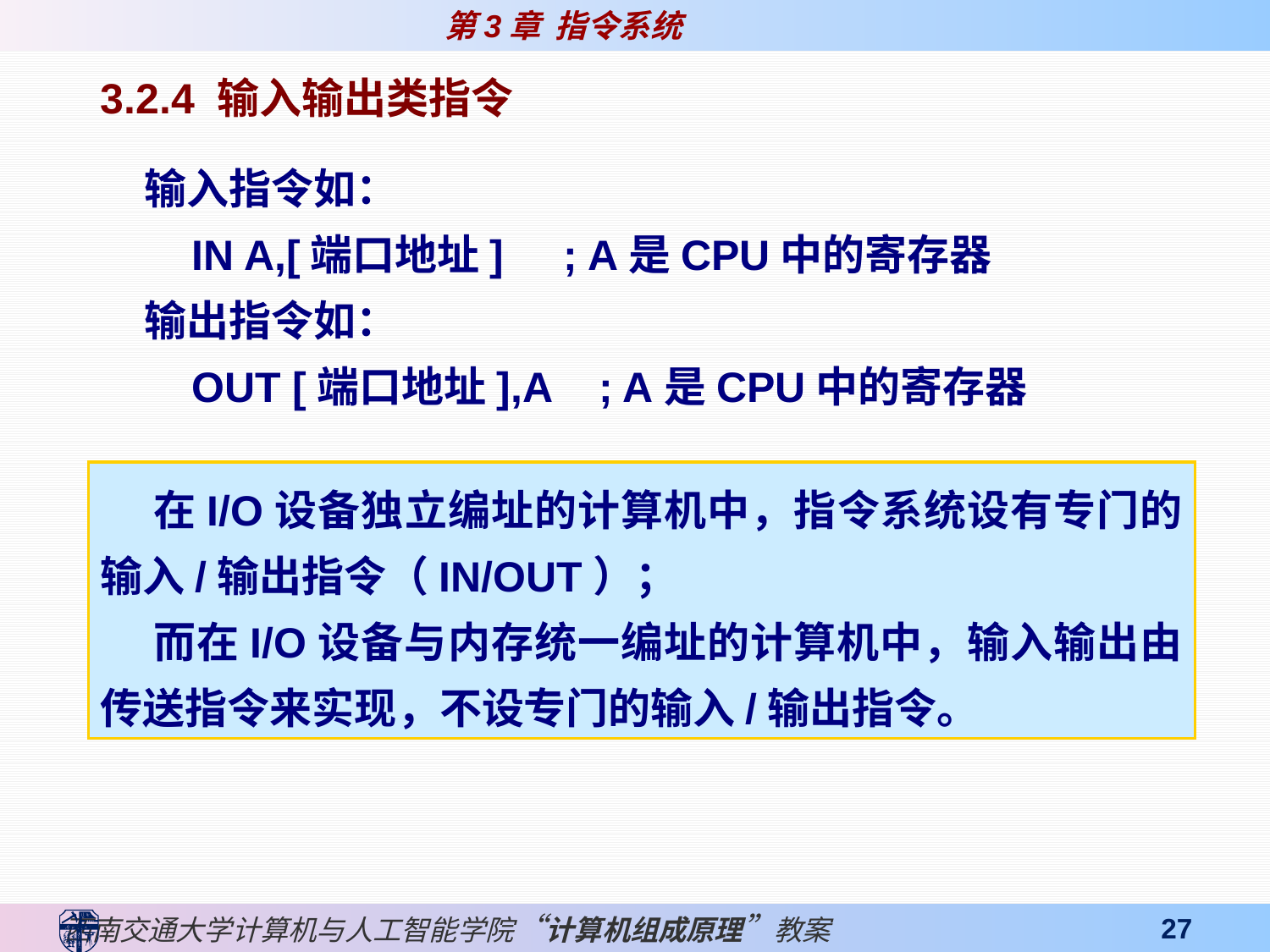

3.2.4 输入输出类指令
输入指令如：
    IN A,[端口地址]     ; A是CPU中的寄存器
输出指令如：
    OUT [端口地址],A    ; A是CPU中的寄存器
    在I/O设备独立编址的计算机中，指令系统设有专门的输入/输出指令（IN/OUT）；
    而在I/O设备与内存统一编址的计算机中，输入输出由传送指令来实现，不设专门的输入/输出指令。